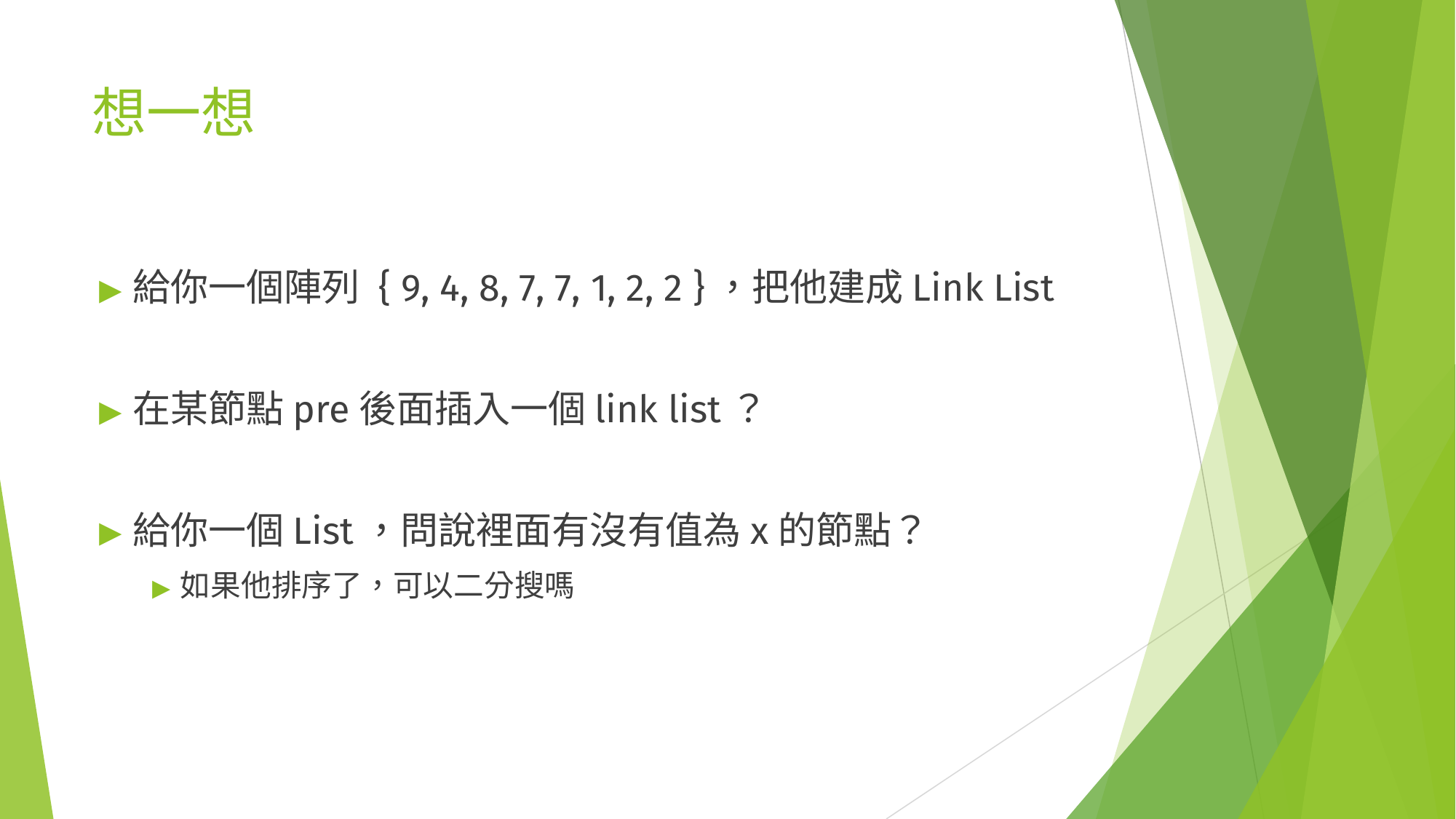

# 想一想
給你一個陣列 { 9, 4, 8, 7, 7, 1, 2, 2 }，把他建成Link List

在某節點pre後面插入一個link list？

給你一個List，問說裡面有沒有值為x的節點？
如果他排序了，可以二分搜嗎